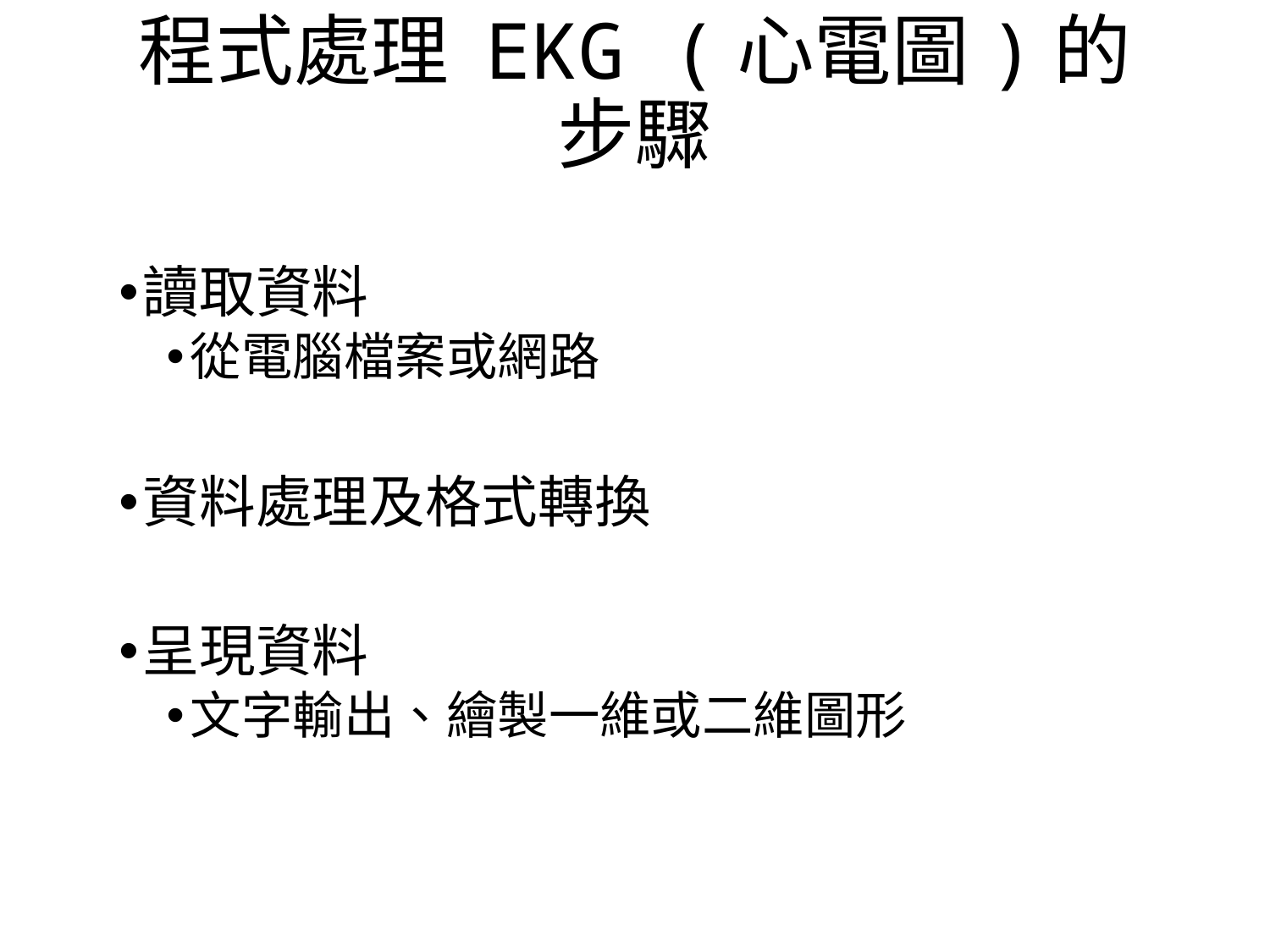

# 程式處理 EKG (心電圖)的步驟
讀取資料
從電腦檔案或網路

資料處理及格式轉換

呈現資料
文字輸出、繪製一維或二維圖形